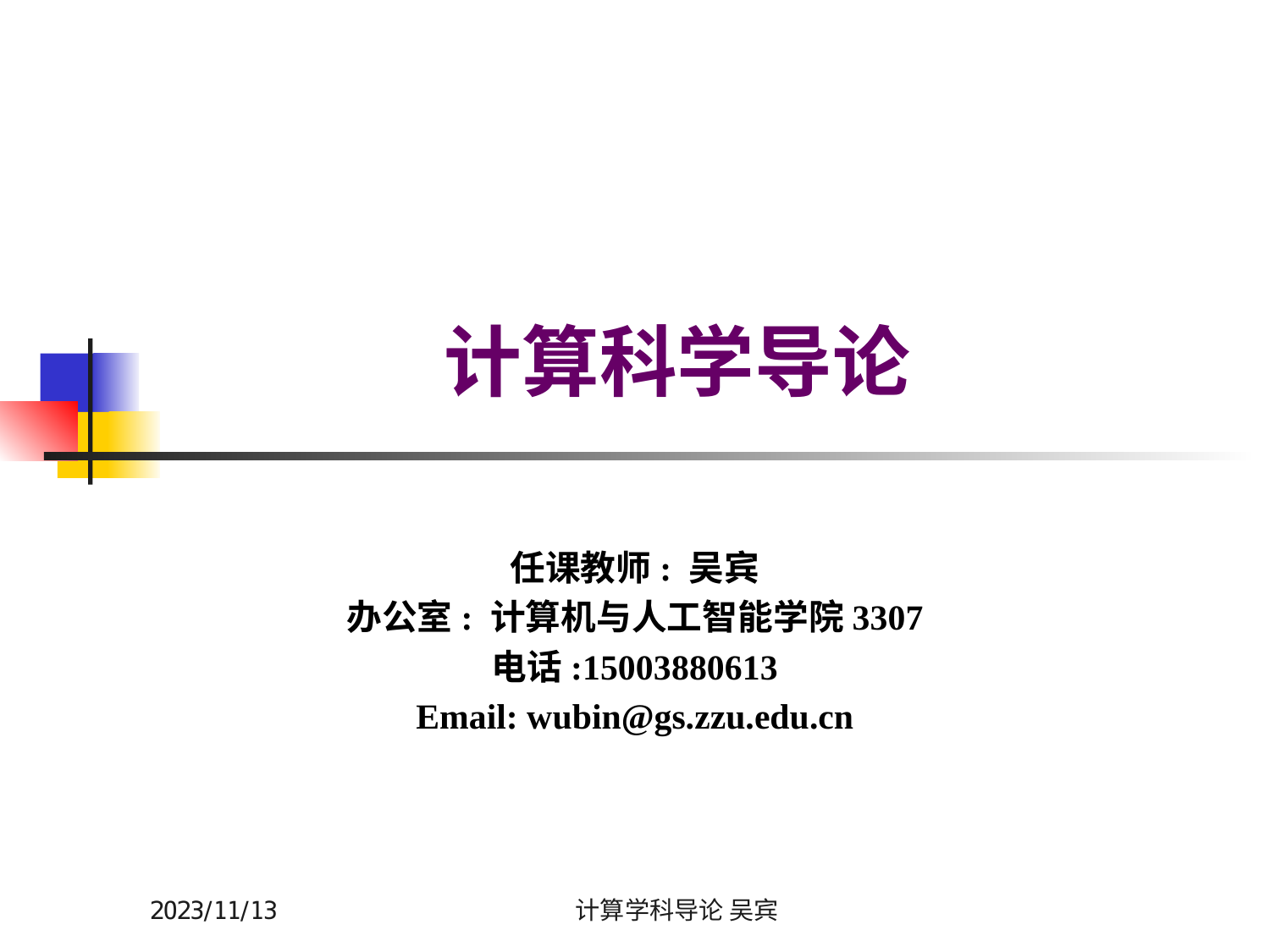

# 计算科学导论
任课教师: 吴宾
办公室: 计算机与人工智能学院3307
电话:15003880613
Email: wubin@gs.zzu.edu.cn
2023/11/13
计算学科导论 吴宾